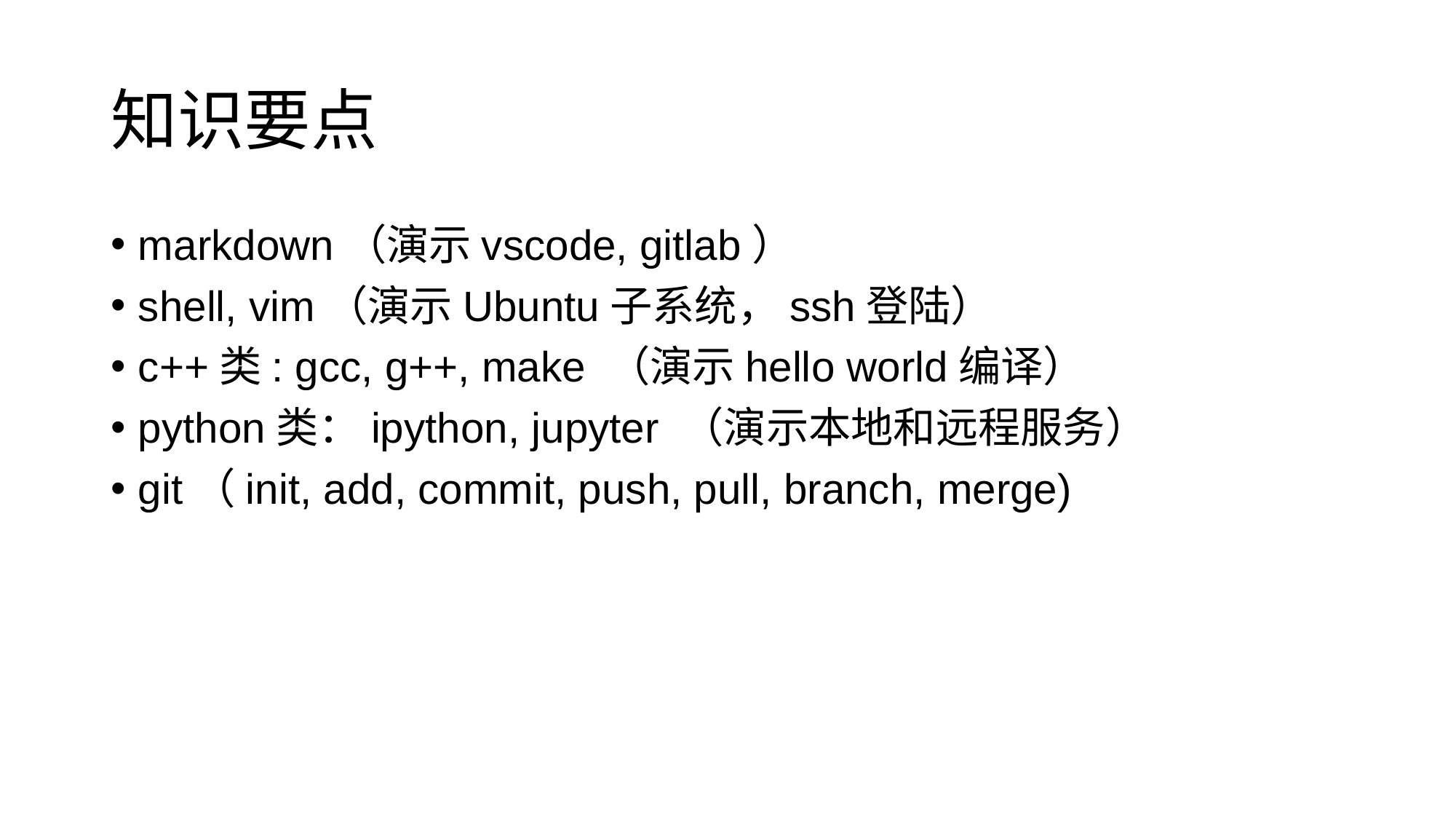

# 知识要点
markdown（演示vscode, gitlab）
shell, vim（演示Ubuntu子系统，ssh登陆）
c++类: gcc, g++, make （演示hello world编译）
python类：ipython, jupyter （演示本地和远程服务）
git（init, add, commit, push, pull, branch, merge)